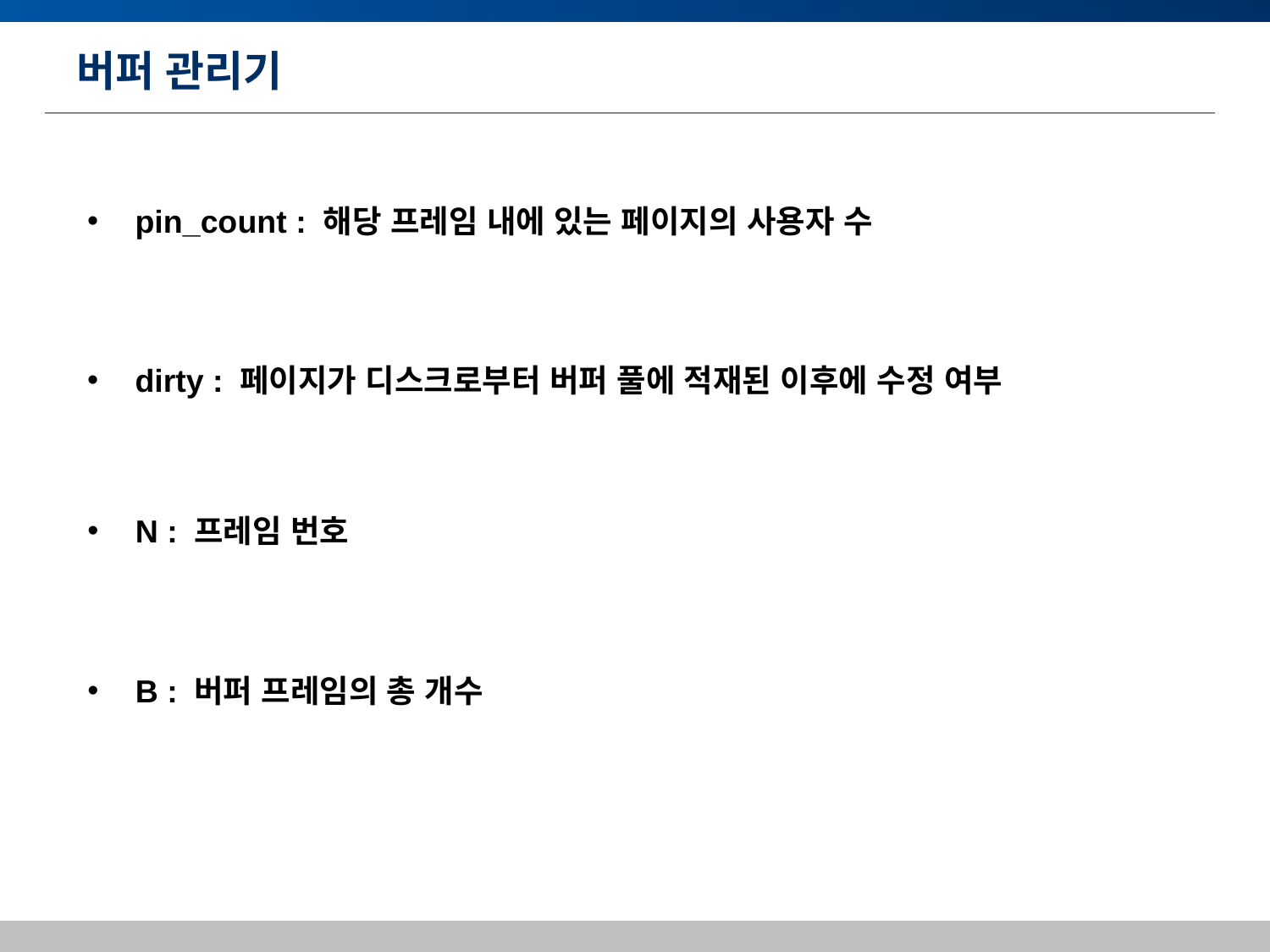

# 버퍼 관리기
  pin_count : 해당 프레임 내에 있는 페이지의 사용자 수
  dirty : 페이지가 디스크로부터 버퍼 풀에 적재된 이후에 수정 여부
  N : 프레임 번호
  B : 버퍼 프레임의 총 개수